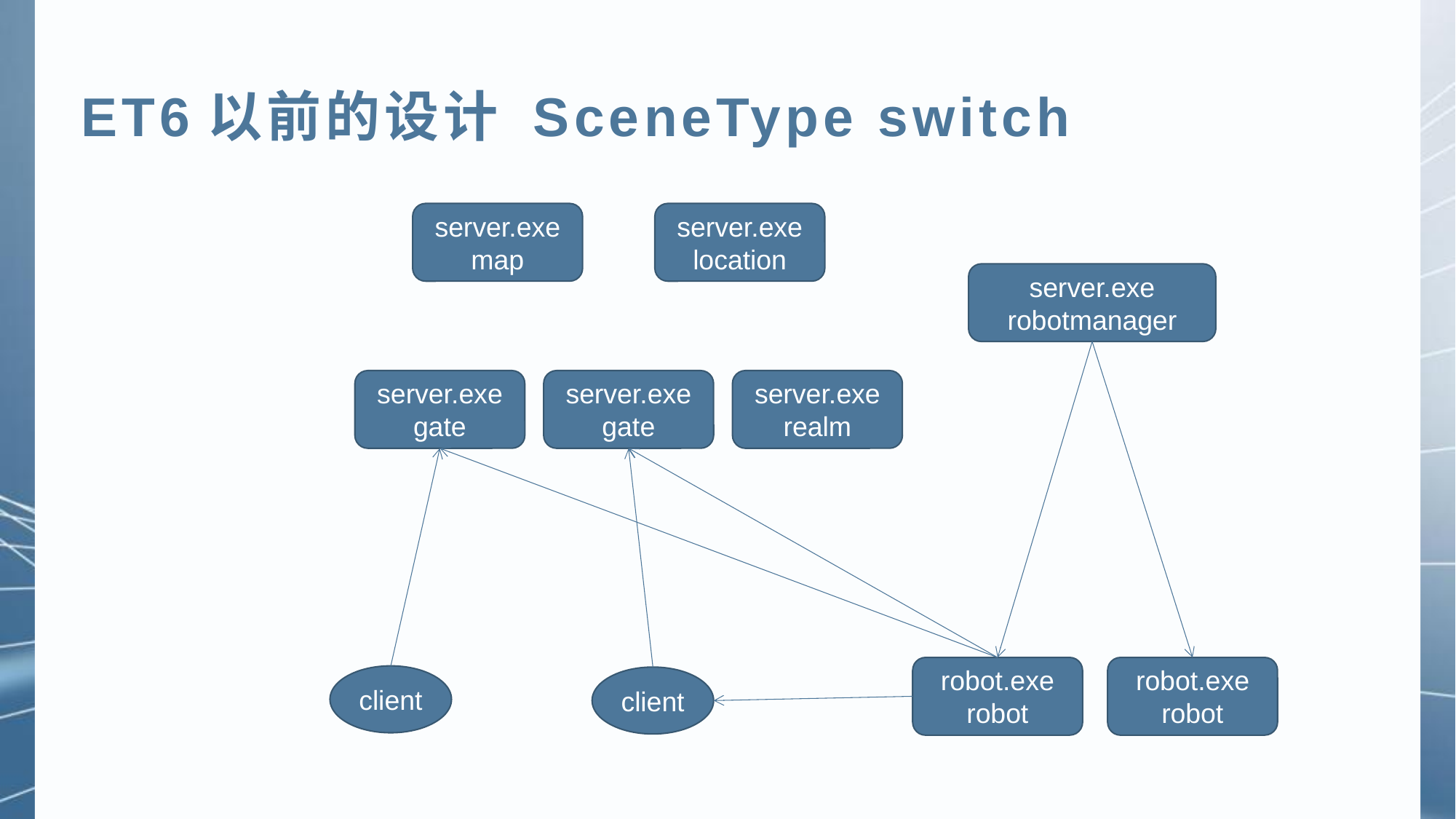

ET6以前的设计 SceneType switch
server.exe
map
server.exe
location
server.exe
robotmanager
server.exe
gate
server.exe
gate
server.exe
realm
robot.exe
robot
robot.exe
robot
client
client